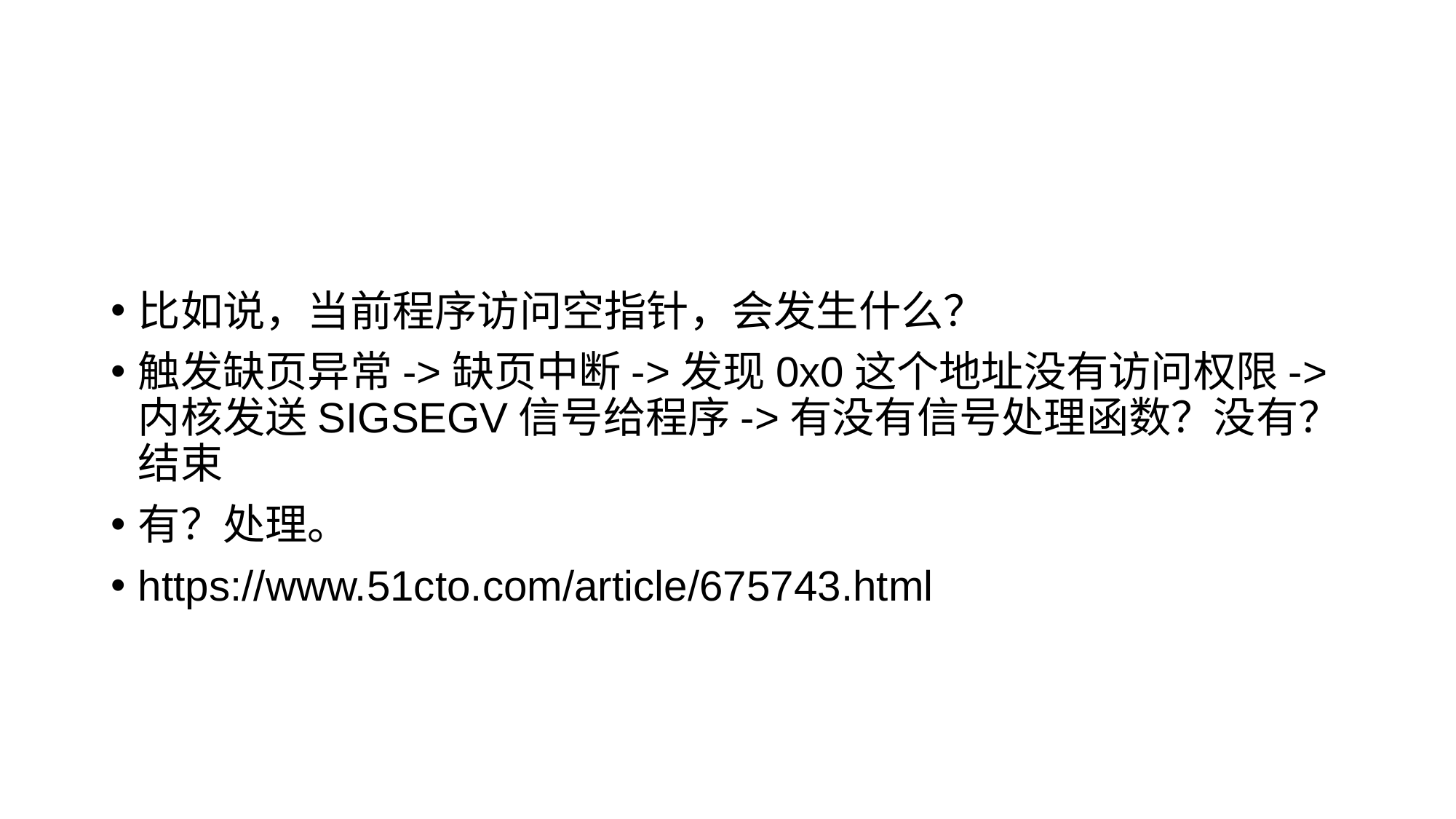

#

比如说，当前程序访问空指针，会发生什么？
触发缺页异常->缺页中断->发现0x0这个地址没有访问权限->内核发送SIGSEGV信号给程序->有没有信号处理函数？没有？结束
有？处理。
https://www.51cto.com/article/675743.html